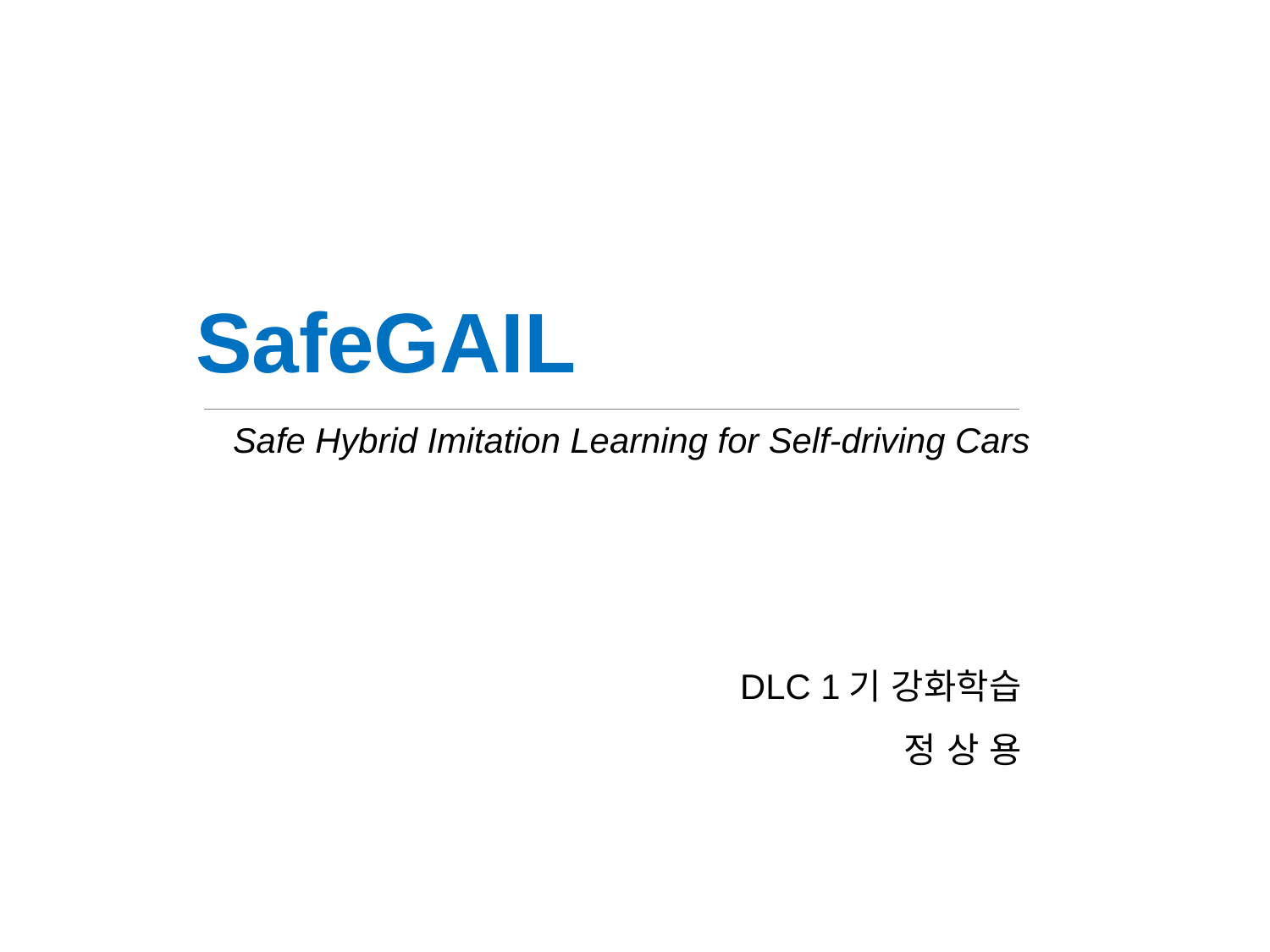

SafeGAIL
Safe Hybrid Imitation Learning for Self-driving Cars
DLC 1기 강화학습
정 상 용